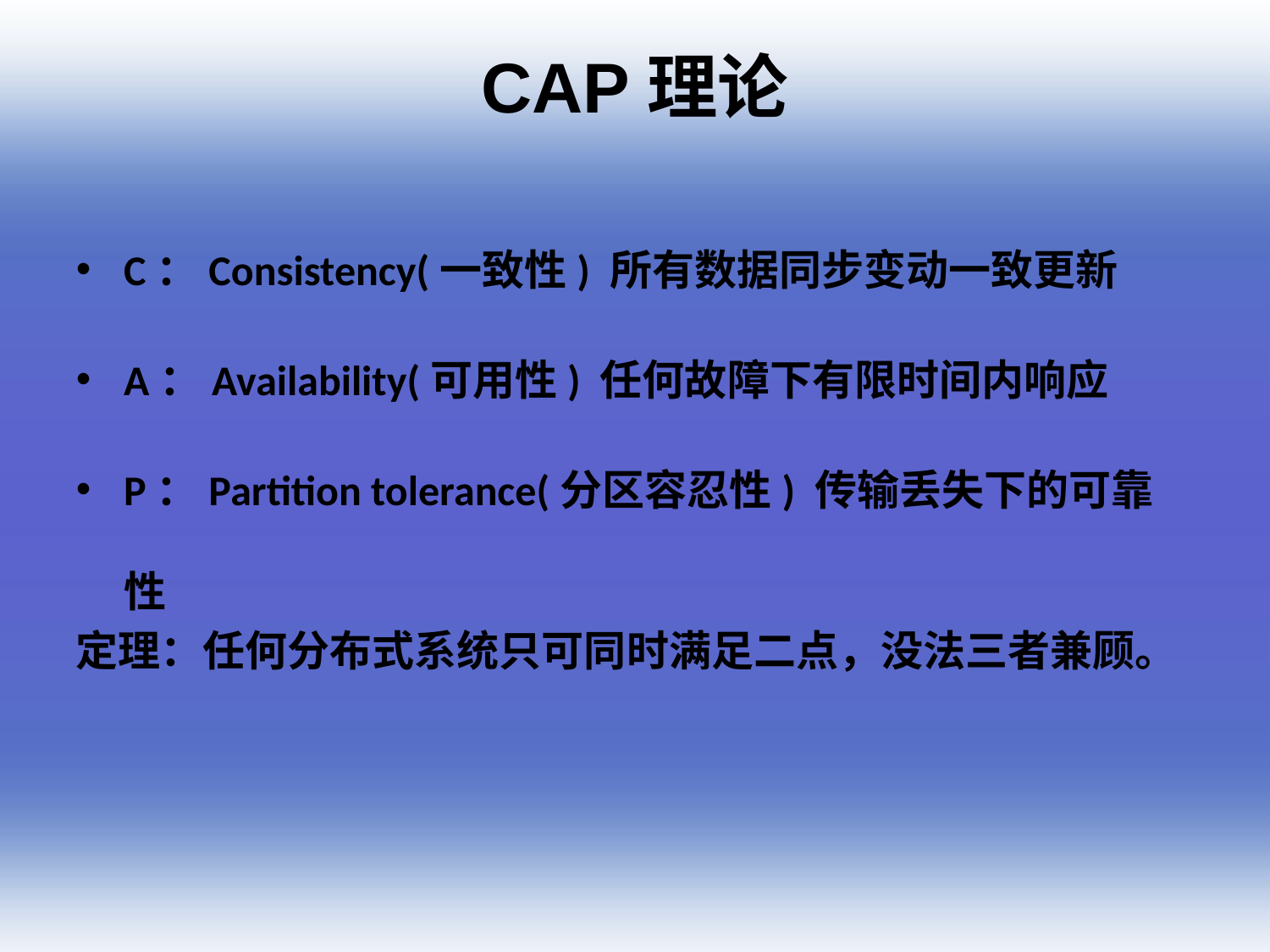

CAP理论
C：Consistency(一致性) 所有数据同步变动一致更新
A：Availability(可用性) 任何故障下有限时间内响应
P：Partition tolerance(分区容忍性) 传输丢失下的可靠性
定理：任何分布式系统只可同时满足二点，没法三者兼顾。